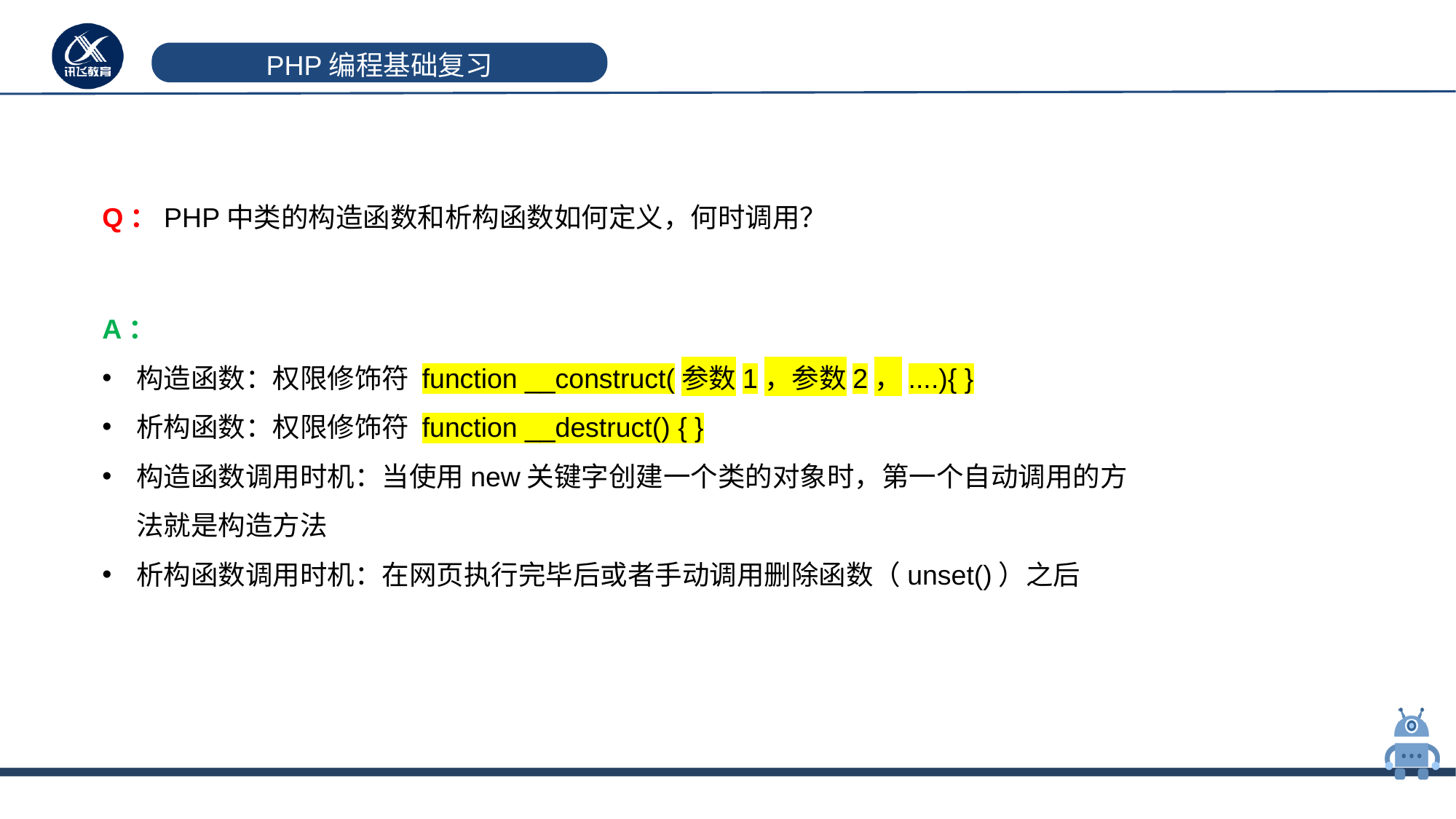

# PHP编程基础复习
Q：PHP中类的构造函数和析构函数如何定义，何时调用？
A：
构造函数：权限修饰符 function __construct(参数1，参数2，....){ }
析构函数：权限修饰符 function __destruct() { }
构造函数调用时机：当使用new关键字创建一个类的对象时，第一个自动调用的方法就是构造方法
析构函数调用时机：在网页执行完毕后或者手动调用删除函数（unset()）之后